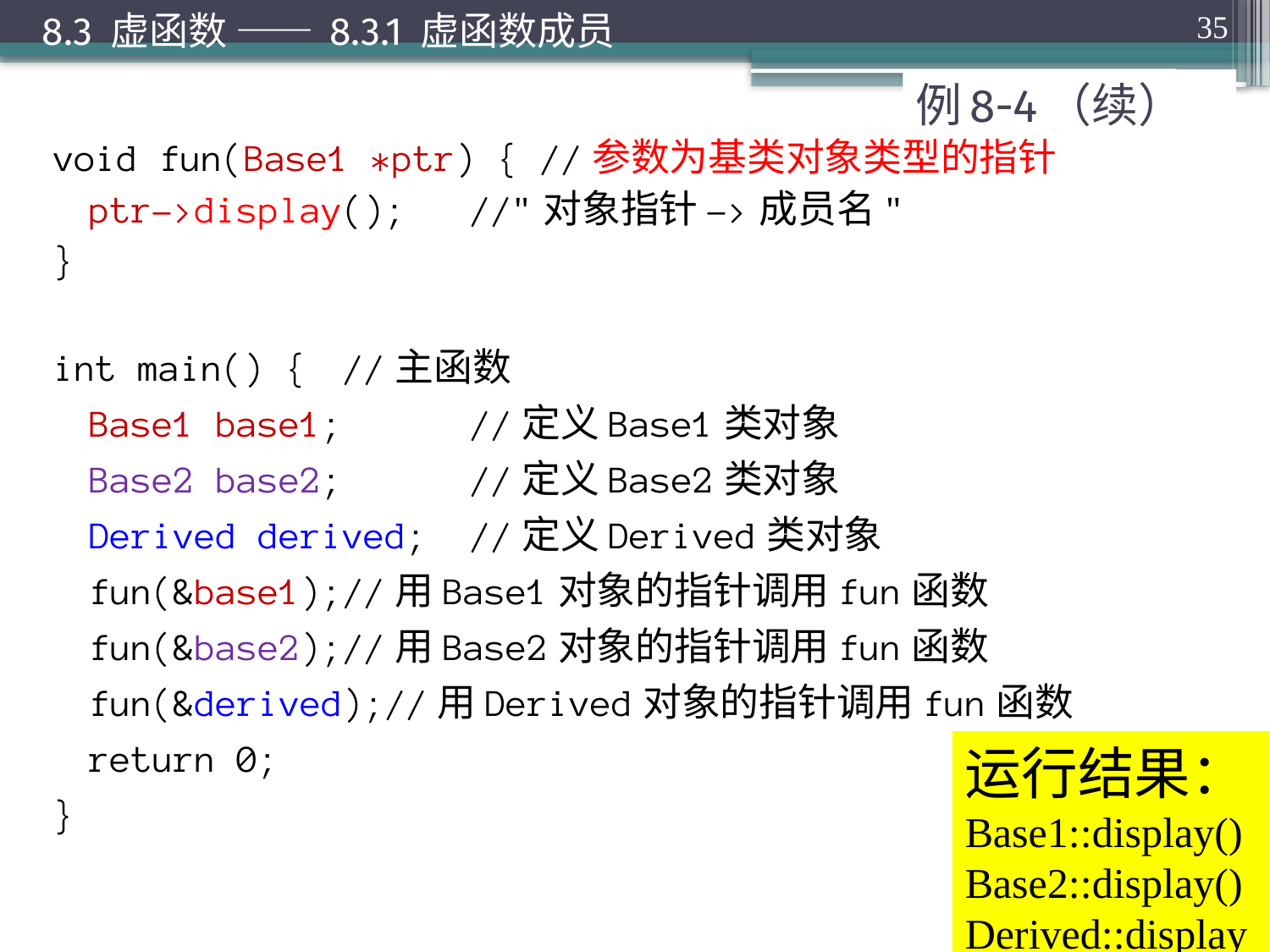

8.3 虚函数 —— 8.3.1 虚函数成员
35
# 例8-4（续）

void fun(Base1 *ptr) { //参数为基类对象类型的指针
	ptr->display();	//"对象指针->成员名"
}

int main() {	//主函数
	Base1 base1;	//定义Base1类对象
	Base2 base2;	//定义Base2类对象
	Derived derived;	//定义Derived类对象
	fun(&base1);//用Base1对象的指针调用fun函数
	fun(&base2);//用Base2对象的指针调用fun函数
	fun(&derived);//用Derived对象的指针调用fun函数
	return 0;
}
运行结果：
Base1::display()
Base2::display()
Derived::display()